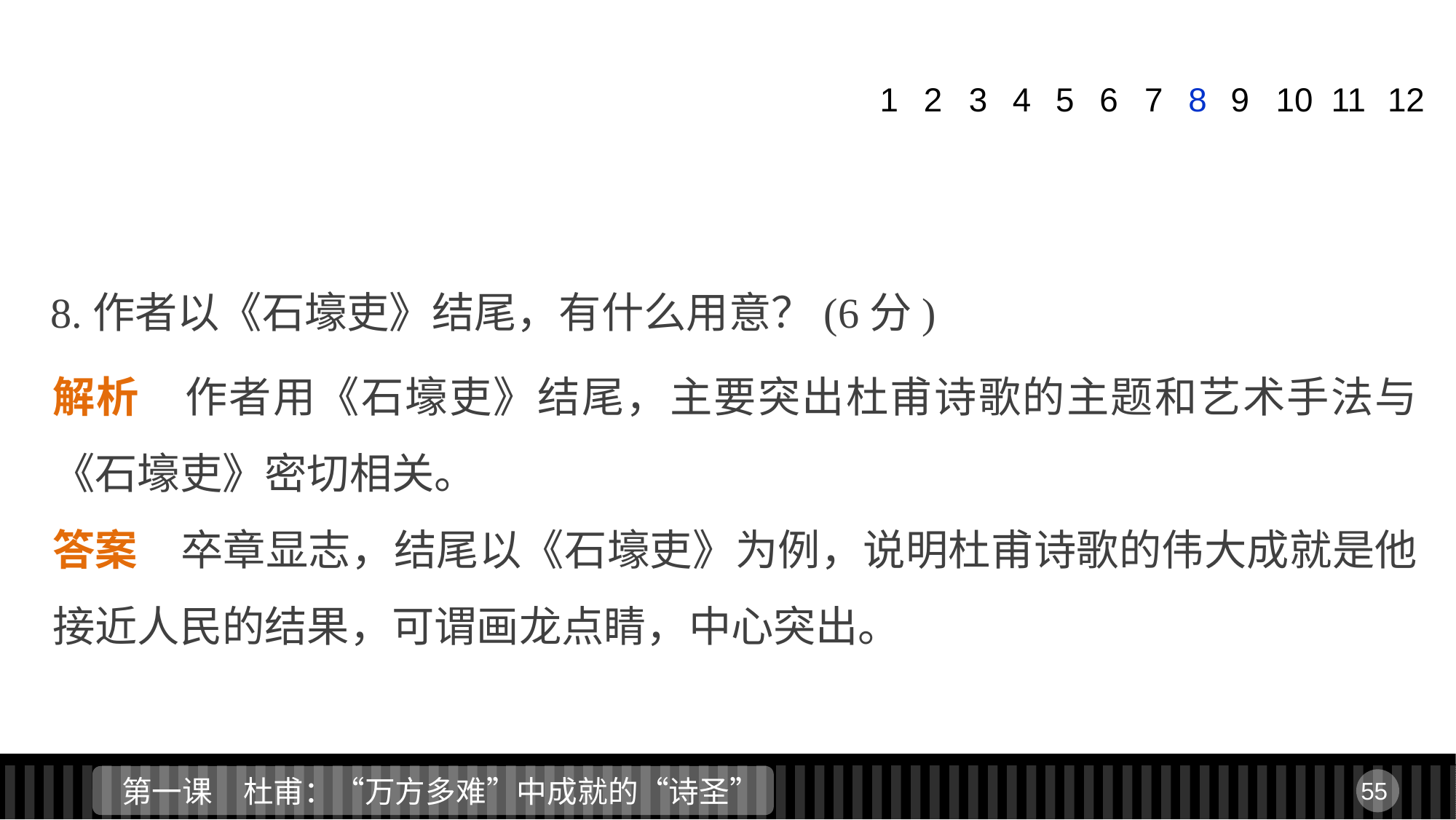

1
2
3
4
5
6
7
8
9
11
12
10
8.作者以《石壕吏》结尾，有什么用意？(6分)
解析　作者用《石壕吏》结尾，主要突出杜甫诗歌的主题和艺术手法与《石壕吏》密切相关。
答案　卒章显志，结尾以《石壕吏》为例，说明杜甫诗歌的伟大成就是他接近人民的结果，可谓画龙点睛，中心突出。